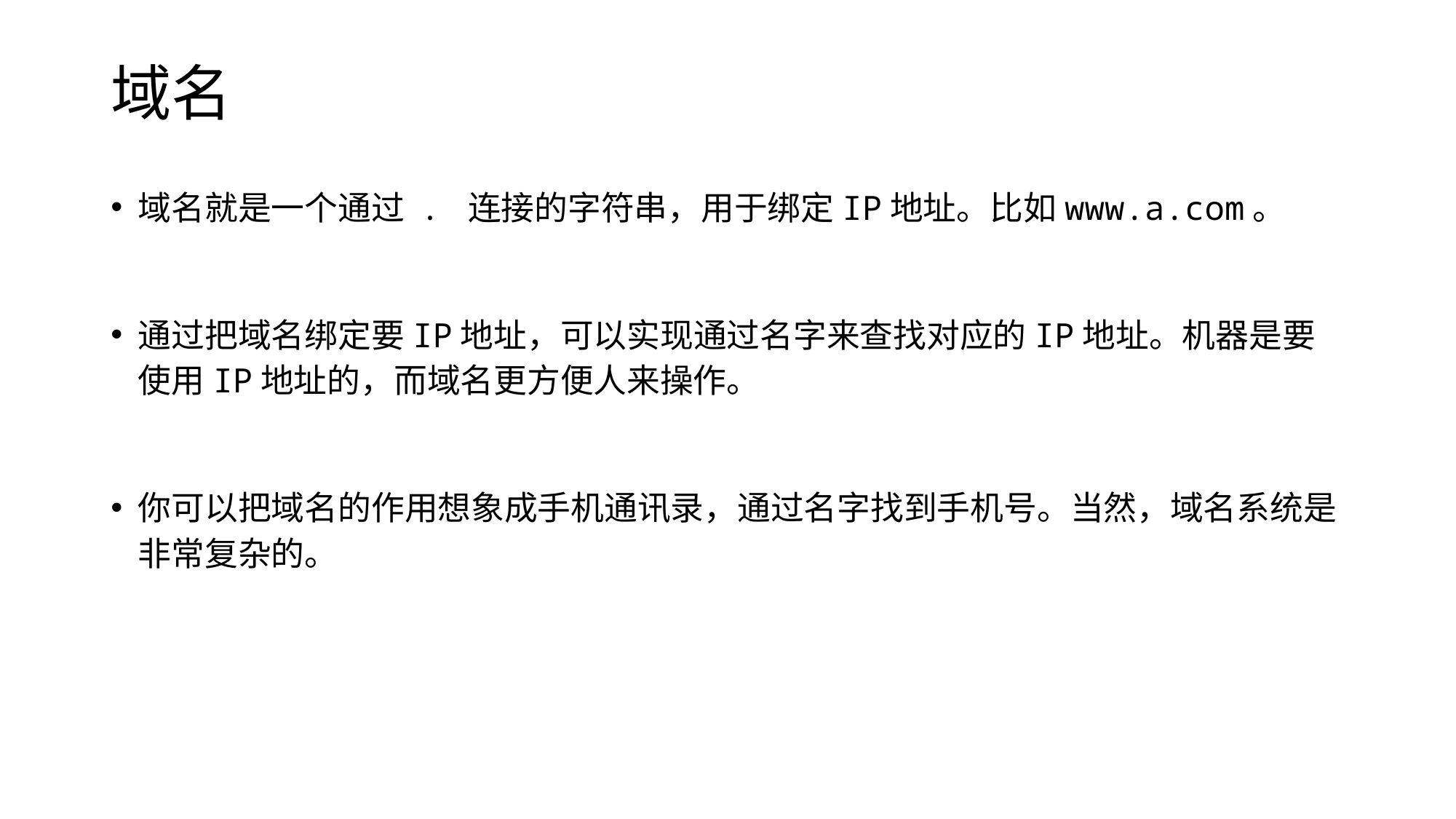

# 域名
域名就是一个通过 . 连接的字符串，用于绑定IP地址。比如www.a.com。

通过把域名绑定要IP地址，可以实现通过名字来查找对应的IP地址。机器是要使用IP地址的，而域名更方便人来操作。

你可以把域名的作用想象成手机通讯录，通过名字找到手机号。当然，域名系统是非常复杂的。